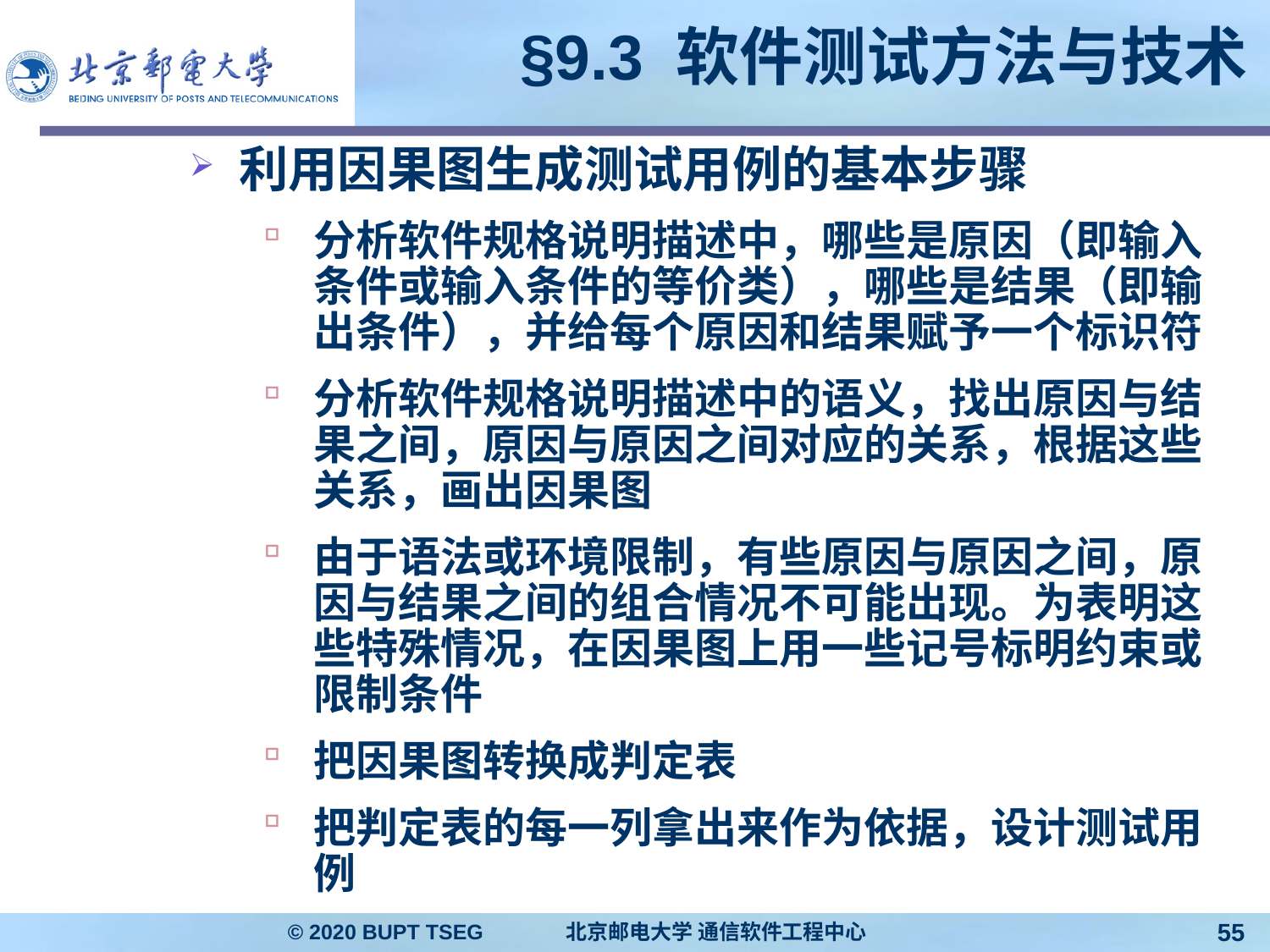

# §9.3 软件测试方法与技术
利用因果图生成测试用例的基本步骤
分析软件规格说明描述中，哪些是原因（即输入条件或输入条件的等价类），哪些是结果（即输出条件），并给每个原因和结果赋予一个标识符
分析软件规格说明描述中的语义，找出原因与结果之间，原因与原因之间对应的关系，根据这些关系，画出因果图
由于语法或环境限制，有些原因与原因之间，原因与结果之间的组合情况不可能出现。为表明这些特殊情况，在因果图上用一些记号标明约束或限制条件
把因果图转换成判定表
把判定表的每一列拿出来作为依据，设计测试用例
© 2020 BUPT TSEG             北京邮电大学 通信软件工程中心